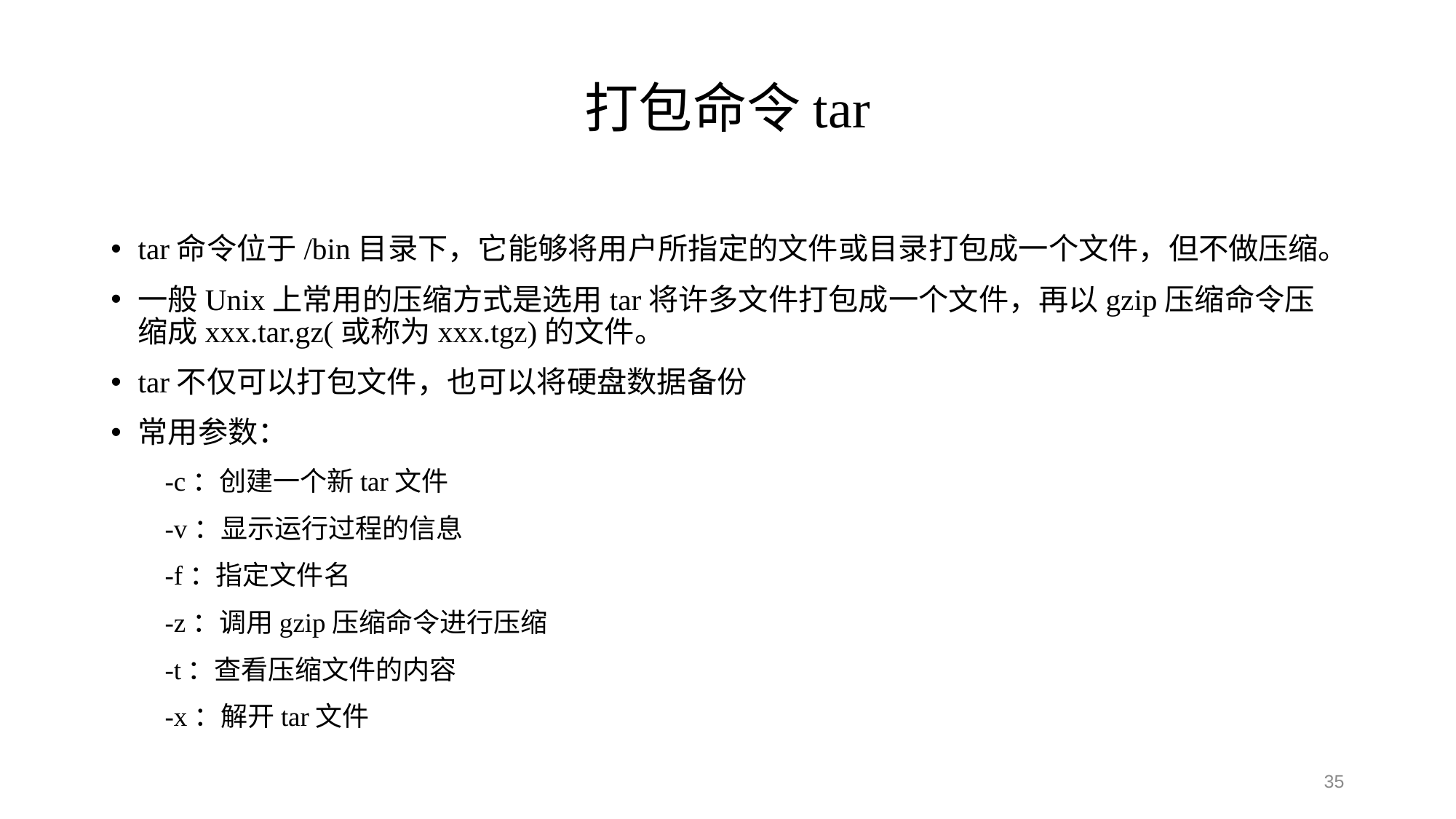

打包命令tar

tar命令位于/bin目录下，它能够将用户所指定的文件或目录打包成一个文件，但不做压缩。
一般Unix上常用的压缩方式是选用tar将许多文件打包成一个文件，再以gzip压缩命令压缩成xxx.tar.gz(或称为xxx.tgz)的文件。
tar不仅可以打包文件，也可以将硬盘数据备份
常用参数：
-c：创建一个新tar文件
-v：显示运行过程的信息
-f：指定文件名
-z：调用gzip压缩命令进行压缩
-t：查看压缩文件的内容
-x：解开tar文件
35